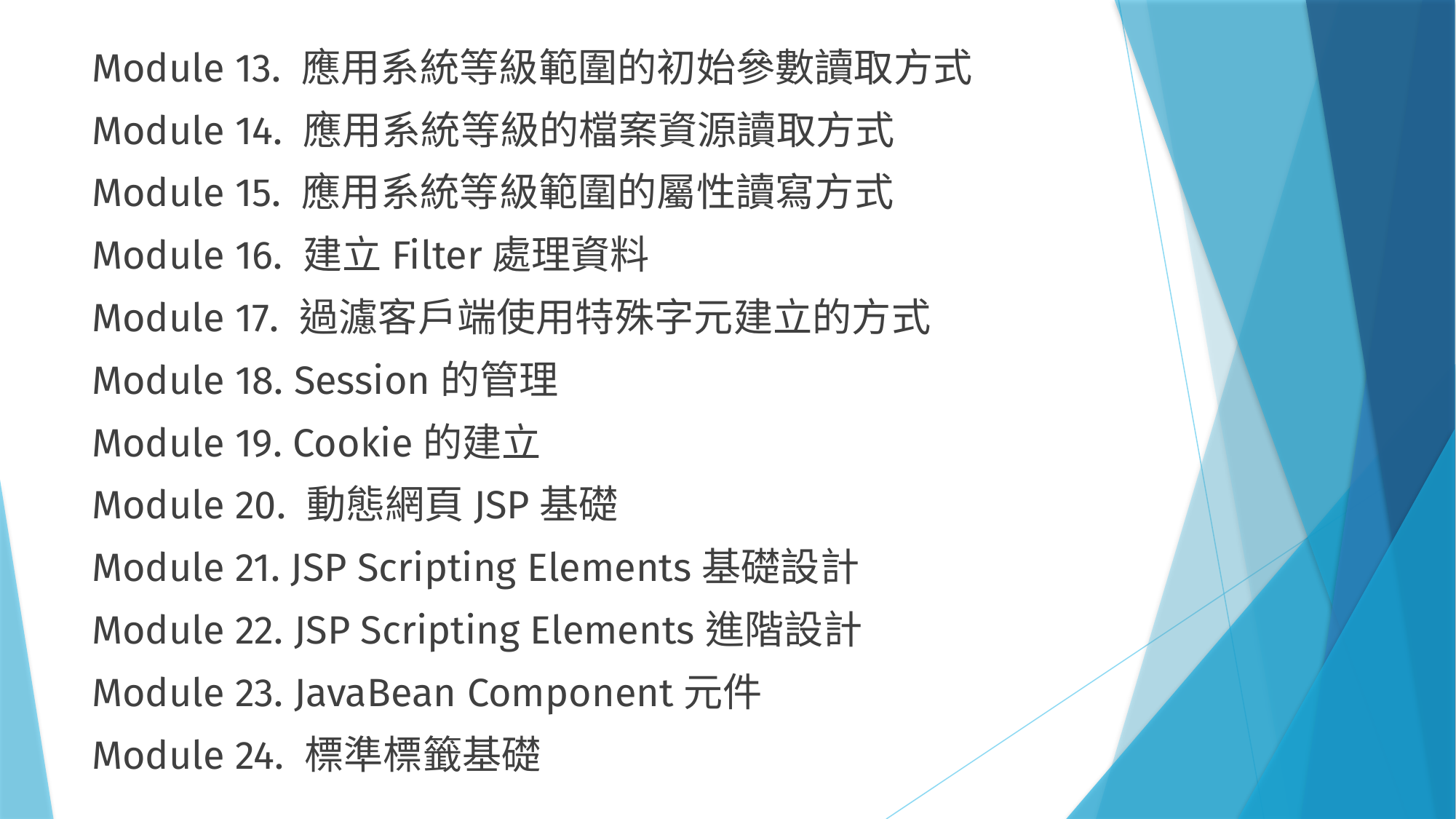

Module 13. 應用系統等級範圍的初始參數讀取方式
Module 14. 應用系統等級的檔案資源讀取方式
Module 15. 應用系統等級範圍的屬性讀寫方式
Module 16. 建立Filter處理資料
Module 17. 過濾客戶端使用特殊字元建立的方式
Module 18. Session的管理
Module 19. Cookie的建立
Module 20. 動態網頁JSP基礎
Module 21. JSP Scripting Elements基礎設計
Module 22. JSP Scripting Elements進階設計
Module 23. JavaBean Component元件
Module 24. 標準標籤基礎